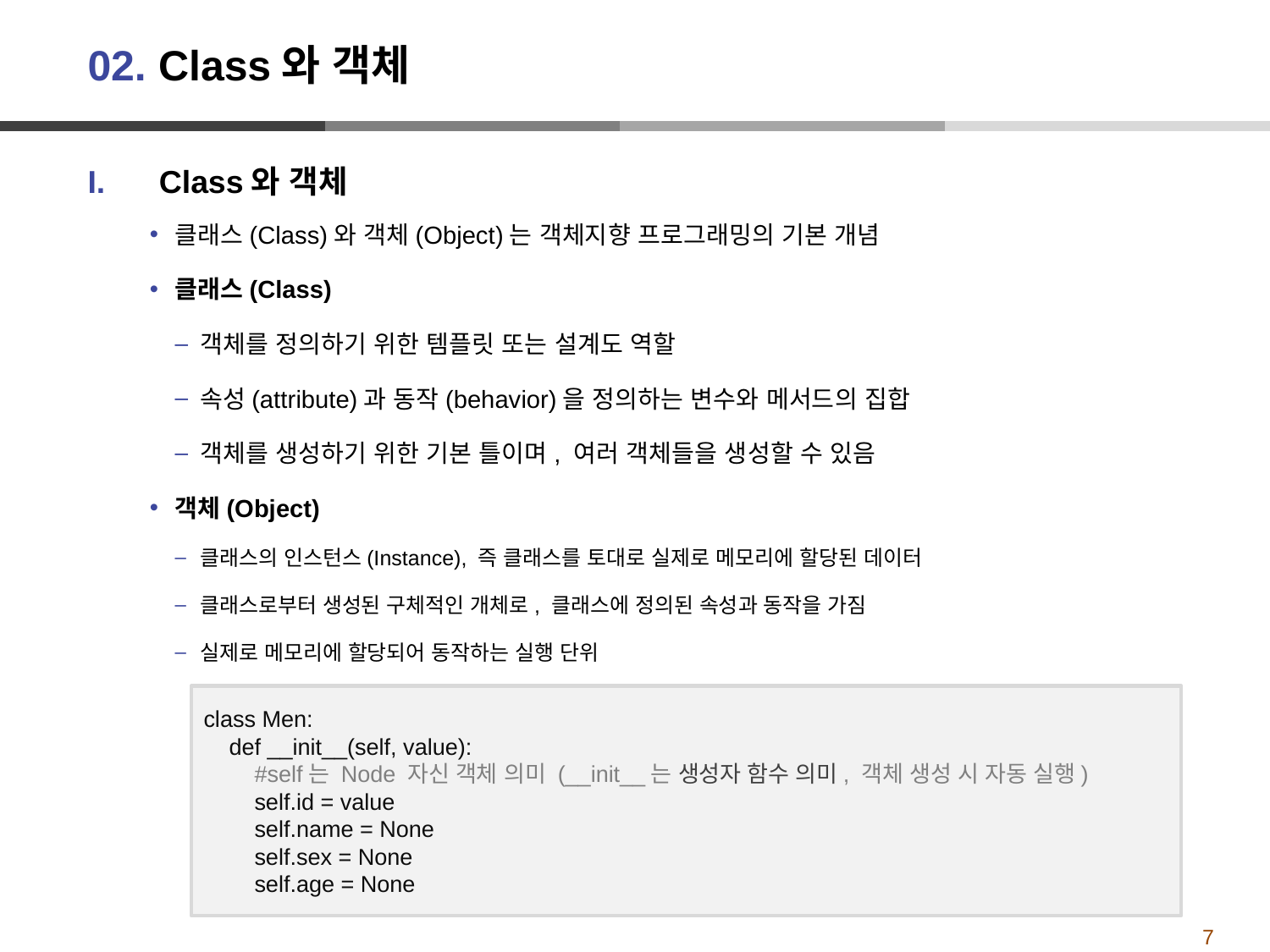

# 02. Class와 객체
Class와 객체
클래스(Class)와 객체(Object)는 객체지향 프로그래밍의 기본 개념
클래스(Class)
객체를 정의하기 위한 템플릿 또는 설계도 역할
속성(attribute)과 동작(behavior)을 정의하는 변수와 메서드의 집합
객체를 생성하기 위한 기본 틀이며, 여러 객체들을 생성할 수 있음
객체(Object)
클래스의 인스턴스(Instance), 즉 클래스를 토대로 실제로 메모리에 할당된 데이터
클래스로부터 생성된 구체적인 개체로, 클래스에 정의된 속성과 동작을 가짐
실제로 메모리에 할당되어 동작하는 실행 단위
class Men:
    def __init__(self, value):
        #self는 Node 자신 객체 의미 (__init__는 생성자 함수 의미, 객체 생성 시 자동 실행)
        self.id = value
        self.name = None
        self.sex = None
        self.age = None